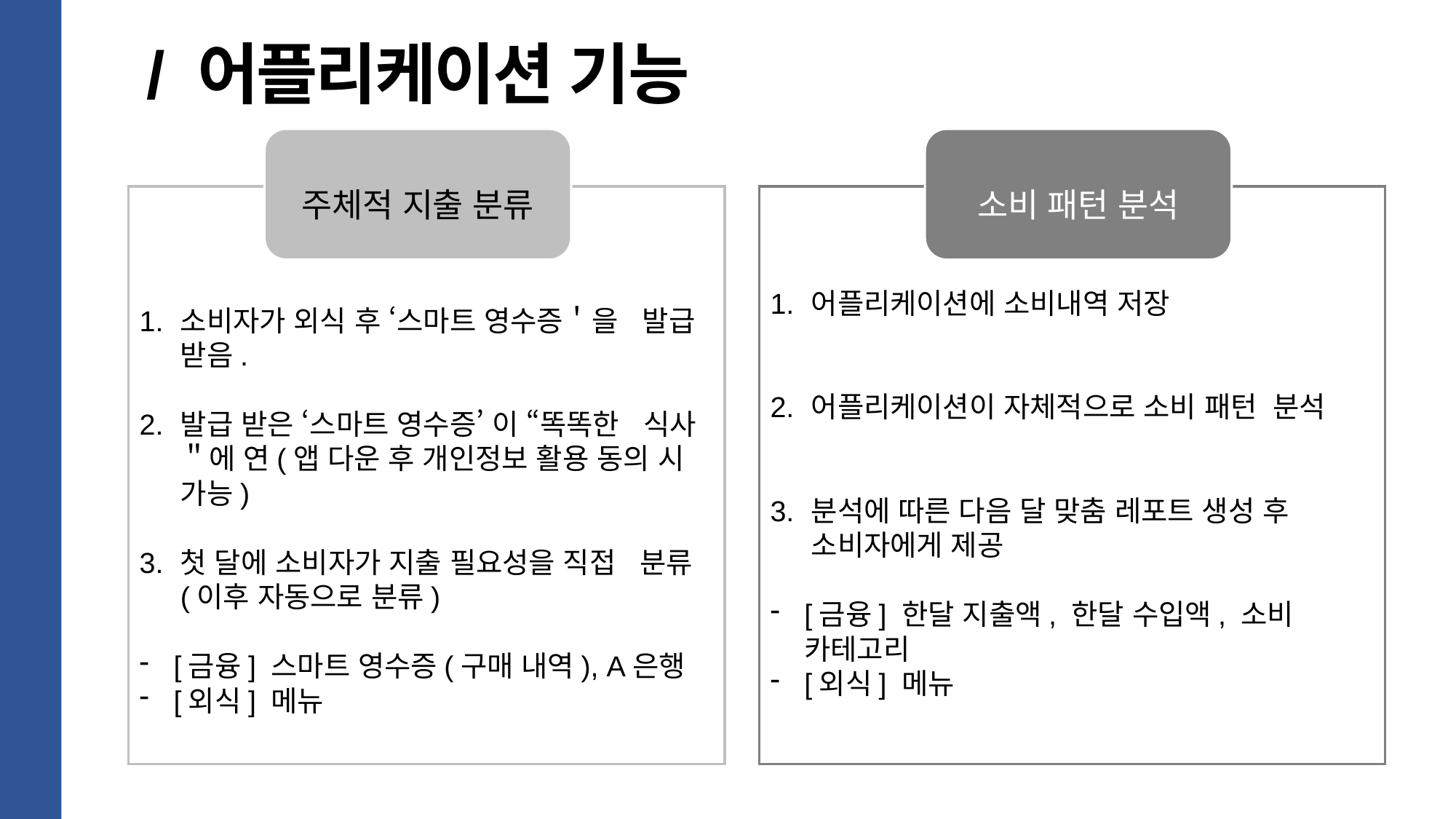

/ 어플리케이션 기능
주체적 지출 분류
소비 패턴 분석

소비자가 외식 후 ‘스마트 영수증＇을   발급 받음.

발급 받은 ‘스마트 영수증’ 이 “똑똑한   식사＂에 연(앱 다운 후 개인정보 활용 동의 시 가능)

첫 달에 소비자가 지출 필요성을 직접   분류 (이후 자동으로 분류)

[금융] 스마트 영수증(구매 내역), A은행
[외식] 메뉴

어플리케이션에 소비내역 저장

어플리케이션이 자체적으로 소비 패턴  분석

분석에 따른 다음 달 맞춤 레포트 생성 후 소비자에게 제공

[금융] 한달 지출액, 한달 수입액, 소비 카테고리
[외식] 메뉴